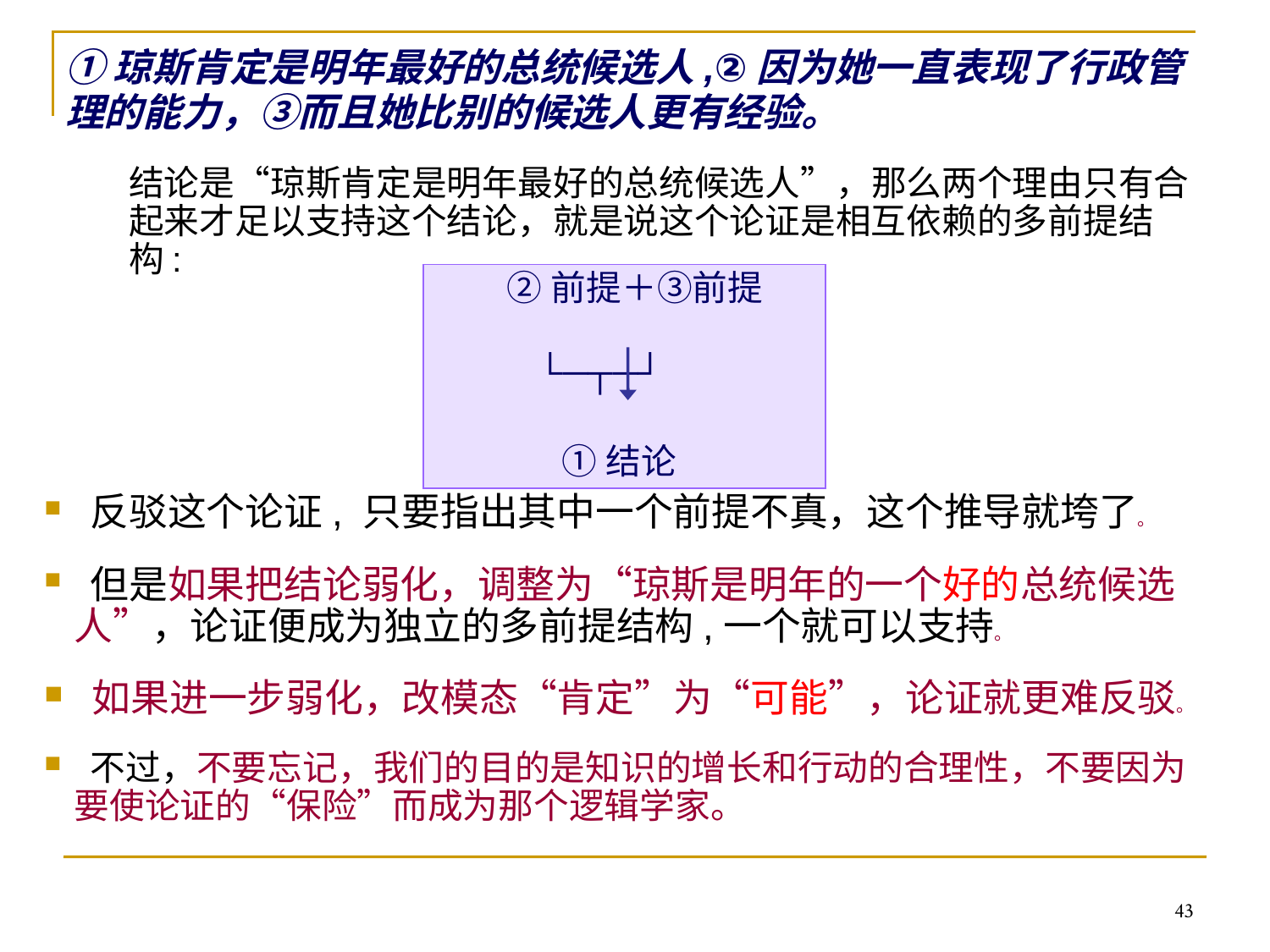

①琼斯肯定是明年最好的总统候选人,②因为她一直表现了行政管理的能力，③而且她比别的候选人更有经验。

结论是“琼斯肯定是明年最好的总统候选人”，那么两个理由只有合起来才足以支持这个结论，就是说这个论证是相互依赖的多前提结构:
 ②前提＋③前提
    └─┬─┘

        ①结论

 反驳这个论证, 只要指出其中一个前提不真，这个推导就垮了。

 但是如果把结论弱化，调整为“琼斯是明年的一个好的总统候选人”，论证便成为独立的多前提结构,一个就可以支持。

 如果进一步弱化，改模态“肯定”为“可能”，论证就更难反驳。

 不过，不要忘记，我们的目的是知识的增长和行动的合理性，不要因为要使论证的“保险”而成为那个逻辑学家。
43